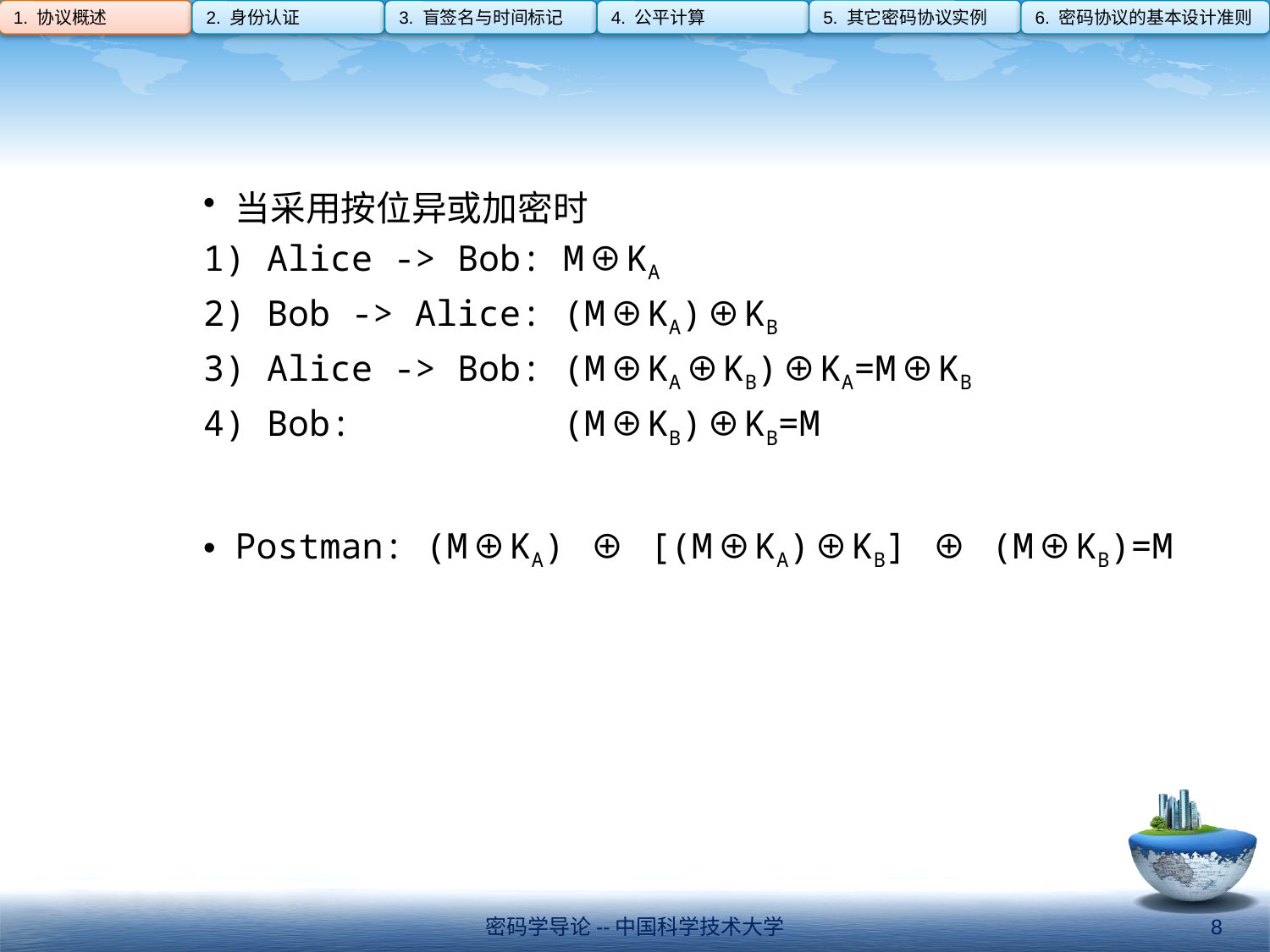

5. 其它密码协议实例
1. 协议概述
2. 身份认证
3. 盲签名与时间标记
4. 公平计算
6. 密码协议的基本设计准则
#
当采用按位异或加密时
Alice -> Bob: M⊕KA
Bob -> Alice: (M⊕KA)⊕KB
Alice -> Bob: (M⊕KA⊕KB)⊕KA=M⊕KB
Bob:          (M⊕KB)⊕KB=M

Postman: (M⊕KA) ⊕ [(M⊕KA)⊕KB] ⊕ (M⊕KB)=M

密码学导论--中国科学技术大学
8